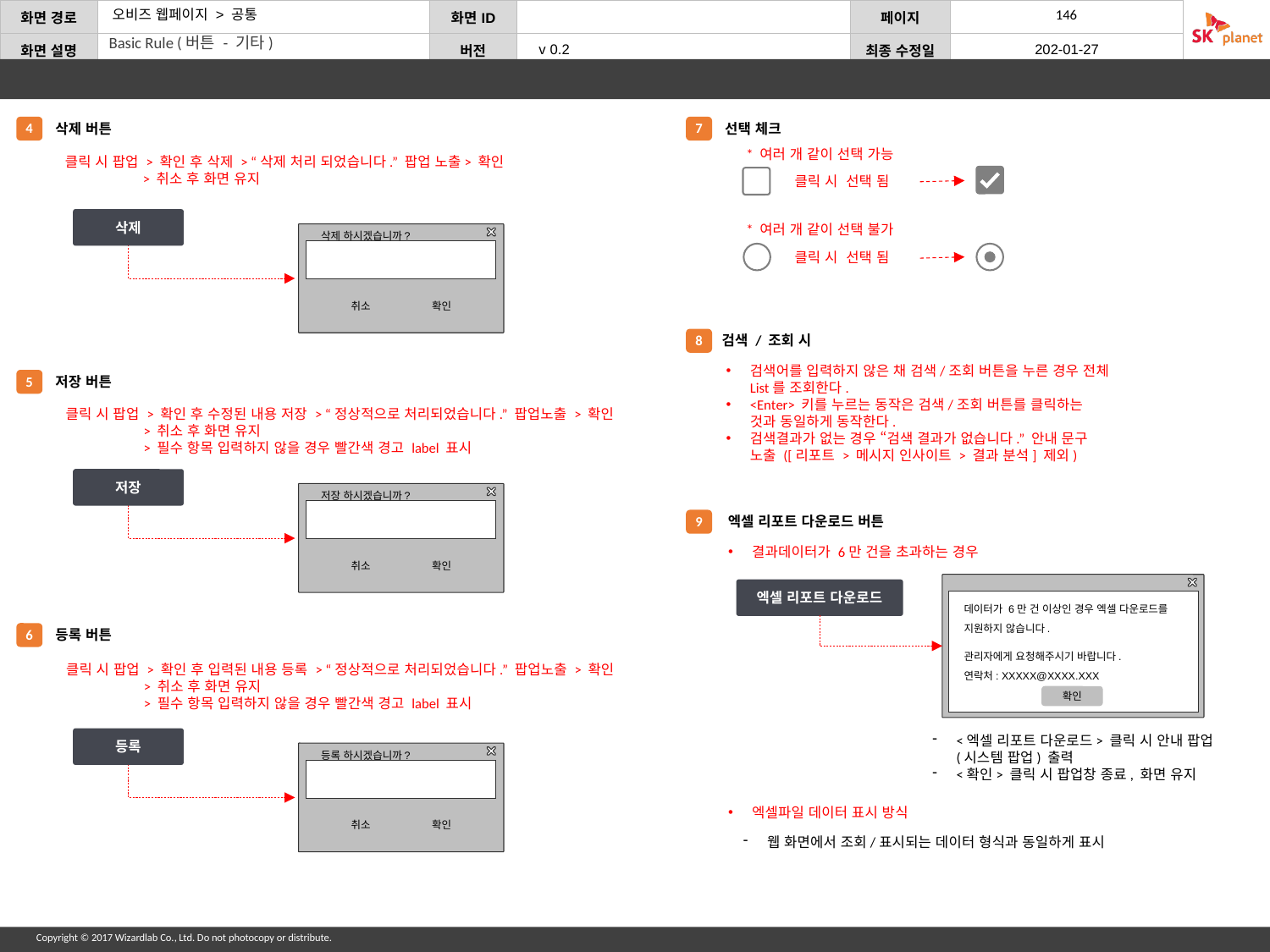

Basic Rule (버튼 - 기타)
삭제 버튼
선택 체크

7
* 여러 개 같이 선택 가능
클릭 시  선택 됨

* 여러 개 같이 선택 불가
클릭 시  선택 됨

4
클릭 시 팝업 > 확인 후 삭제 > “삭제 처리 되었습니다.” 팝업 노출> 확인
 > 취소 후 화면 유지
삭제

삭제 하시겠습니까?
취소
확인
검색 / 조회 시

8
검색어를 입력하지 않은 채 검색/조회 버튼을 누른 경우 전체 List를 조회한다.
<Enter> 키를 누르는 동작은 검색/조회 버튼를 클릭하는 것과 동일하게 동작한다.
검색결과가 없는 경우 “검색 결과가 없습니다.” 안내 문구 노출 ([리포트 > 메시지 인사이트 > 결과 분석] 제외)
저장 버튼

5
클릭 시 팝업 > 확인 후 수정된 내용 저장 > “정상적으로 처리되었습니다.” 팝업노출 > 확인
 > 취소 후 화면 유지
 > 필수 항목 입력하지 않을 경우 빨간색 경고 label 표시
저장

저장 하시겠습니까?
취소
확인
엑셀 리포트 다운로드 버튼

9
결과데이터가 6만 건을 초과하는 경우

데이터가 6만 건 이상인 경우 엑셀 다운로드를
지원하지 않습니다.

관리자에게 요청해주시기 바랍니다.
연락처: XXXXX@XXXX.XXX
확인
엑셀 리포트 다운로드
등록 버튼

6
클릭 시 팝업 > 확인 후 입력된 내용 등록 > “정상적으로 처리되었습니다.” 팝업노출 > 확인
 > 취소 후 화면 유지
 > 필수 항목 입력하지 않을 경우 빨간색 경고 label 표시
<엑셀 리포트 다운로드> 클릭 시 안내 팝업(시스템 팝업) 출력
<확인> 클릭 시 팝업창 종료, 화면 유지
등록

등록 하시겠습니까?
취소
확인
엑셀파일 데이터 표시 방식
웹 화면에서 조회/표시되는 데이터 형식과 동일하게 표시